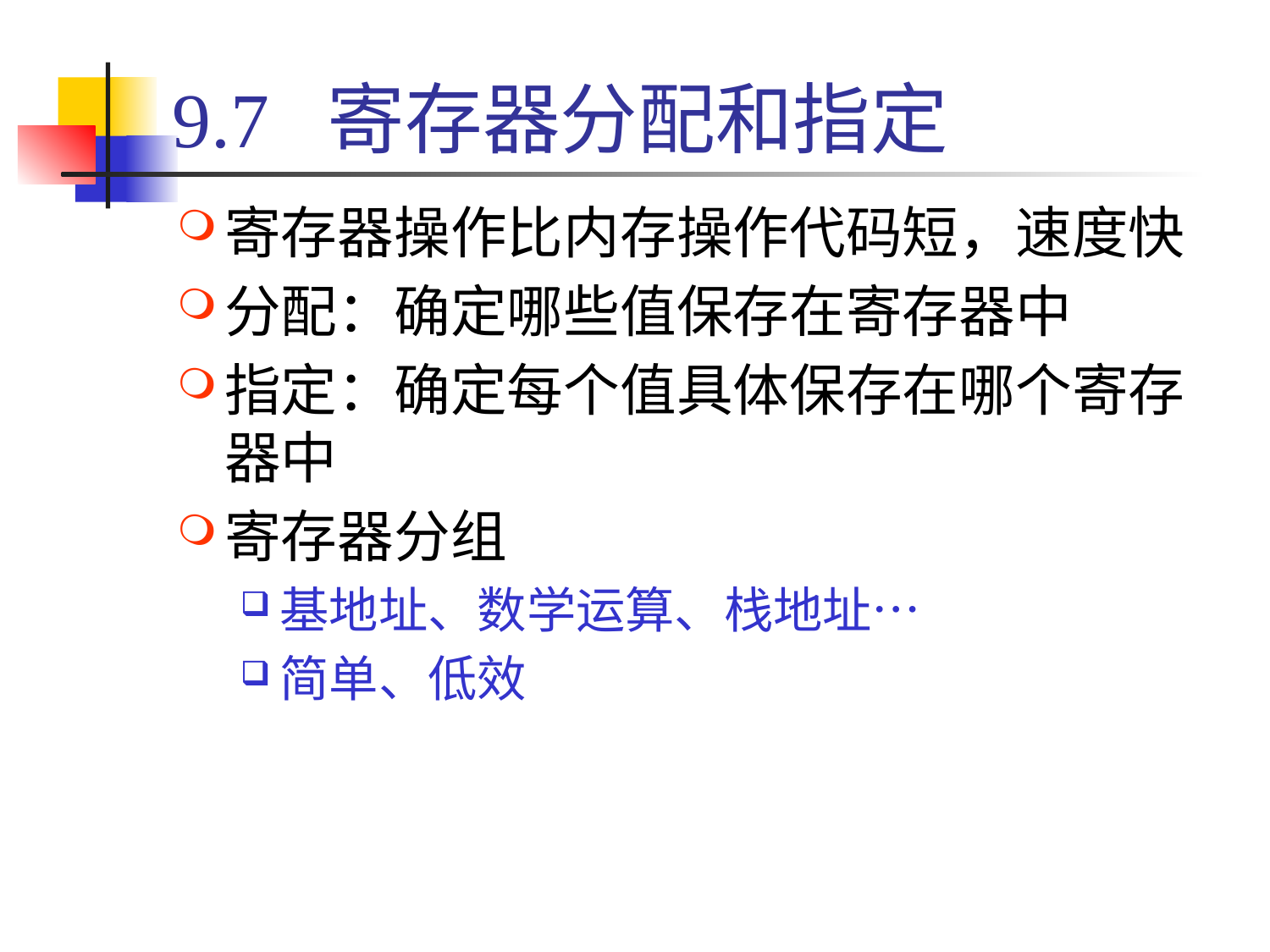

# 9.7  寄存器分配和指定
寄存器操作比内存操作代码短，速度快
分配：确定哪些值保存在寄存器中
指定：确定每个值具体保存在哪个寄存器中
寄存器分组
基地址、数学运算、栈地址…
简单、低效